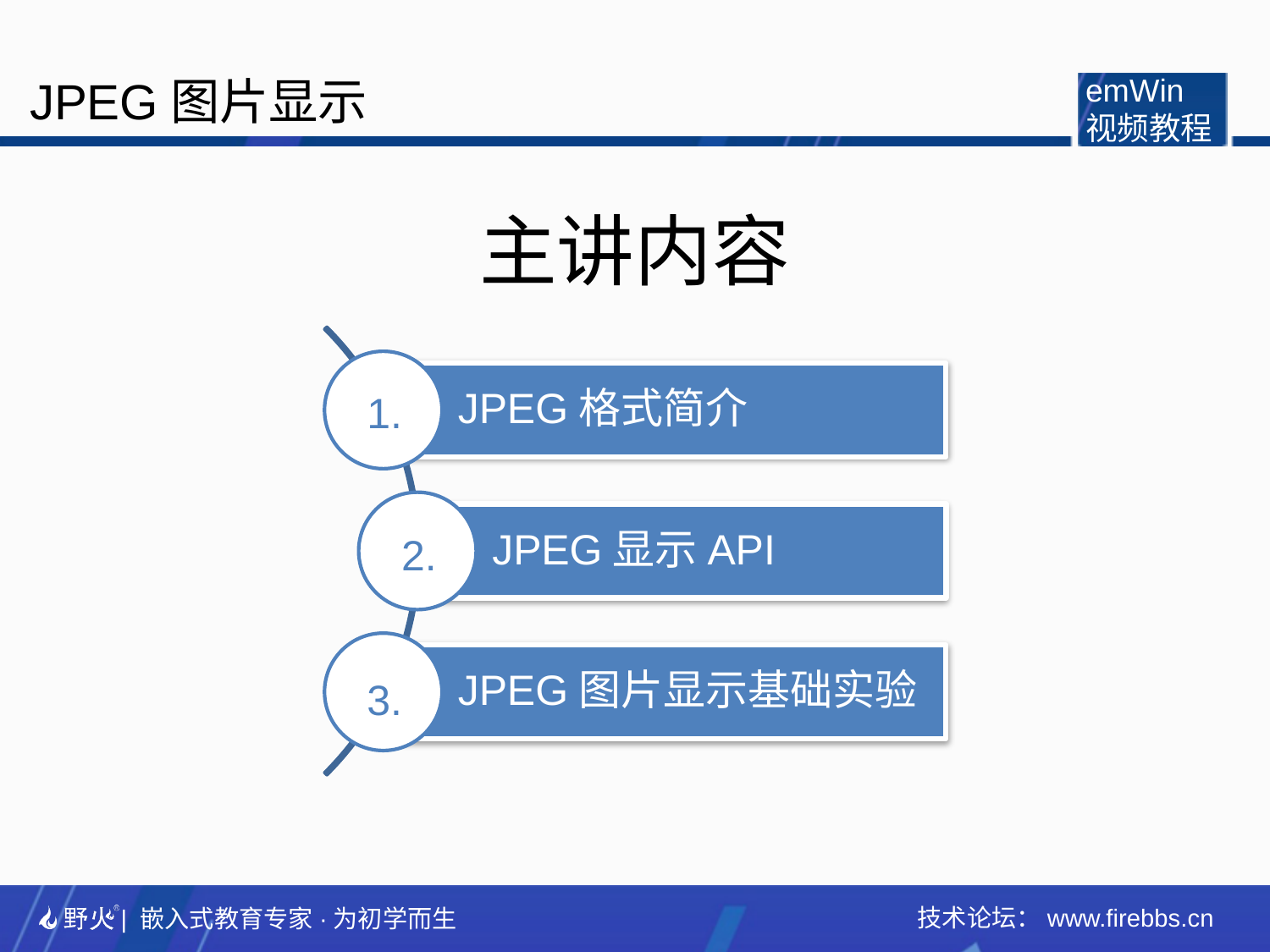

JPEG图片显示
emWin
视频教程
主讲内容
JPEG格式简介
JPEG显示API
JPEG图片显示基础实验
1.
2.
3.